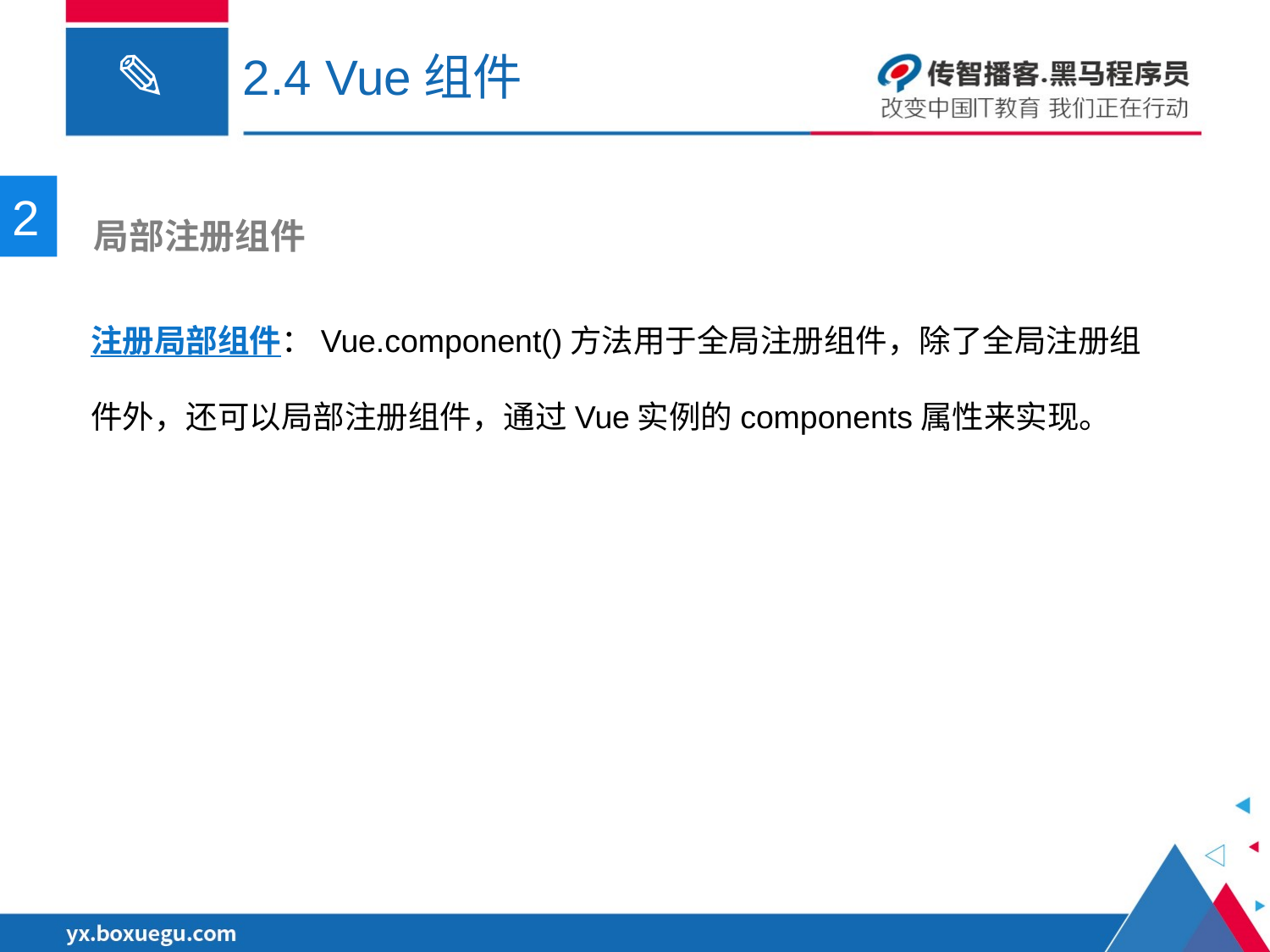

# 2.4 Vue组件

2
  局部注册组件
注册局部组件：Vue.component()方法用于全局注册组件，除了全局注册组件外，还可以局部注册组件，通过Vue实例的components属性来实现。